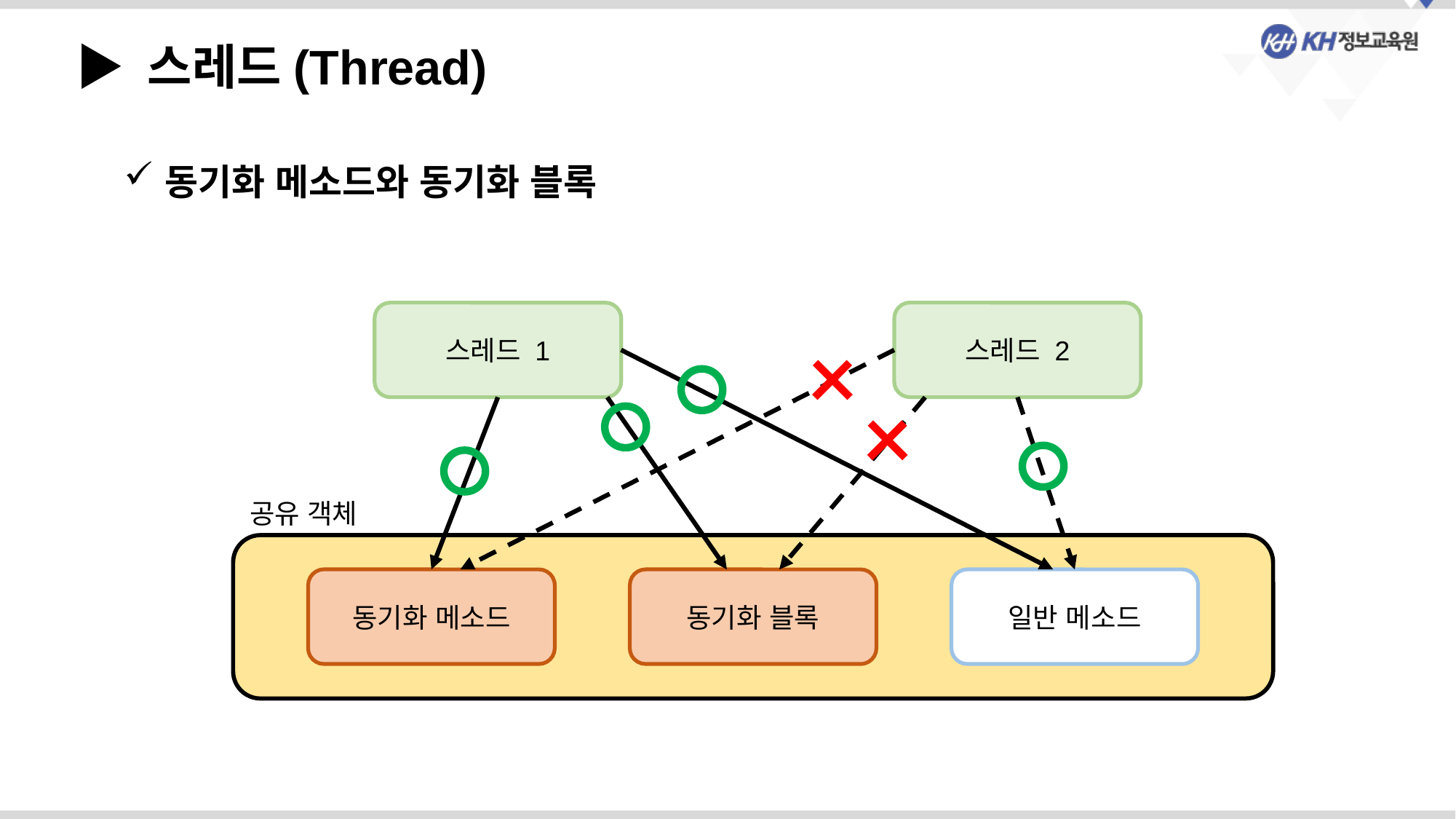

▶ 스레드(Thread)
동기화 메소드와 동기화 블록
스레드 1
스레드 2

공유 객체

동기화 메소드
동기화 블록
일반 메소드